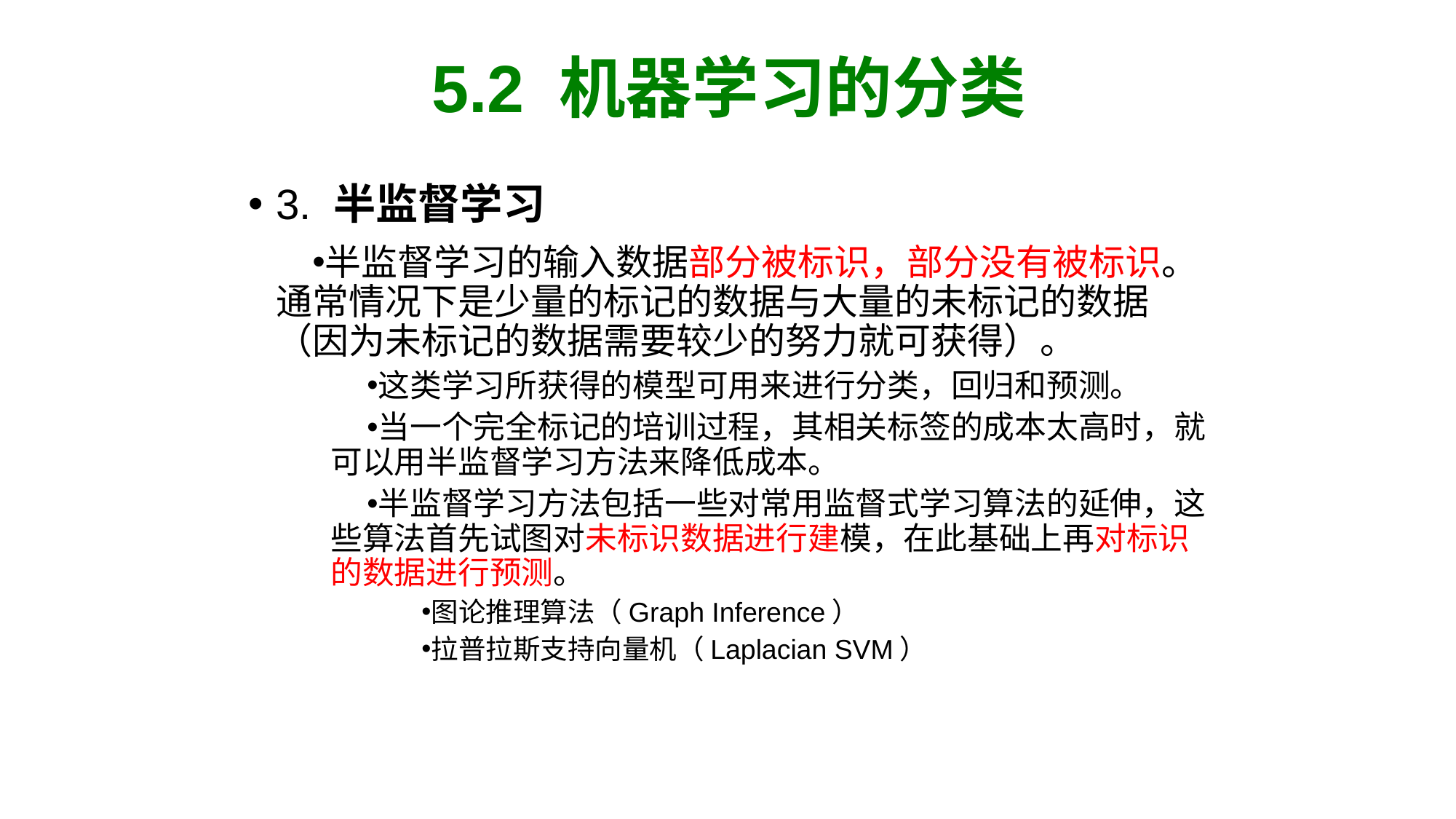

5.2 机器学习的分类
3. 半监督学习
半监督学习的输入数据部分被标识，部分没有被标识。通常情况下是少量的标记的数据与大量的未标记的数据（因为未标记的数据需要较少的努力就可获得）。
这类学习所获得的模型可用来进行分类，回归和预测。
当一个完全标记的培训过程，其相关标签的成本太高时，就可以用半监督学习方法来降低成本。
半监督学习方法包括一些对常用监督式学习算法的延伸，这些算法首先试图对未标识数据进行建模，在此基础上再对标识的数据进行预测。
图论推理算法（Graph Inference）
拉普拉斯支持向量机（Laplacian SVM）